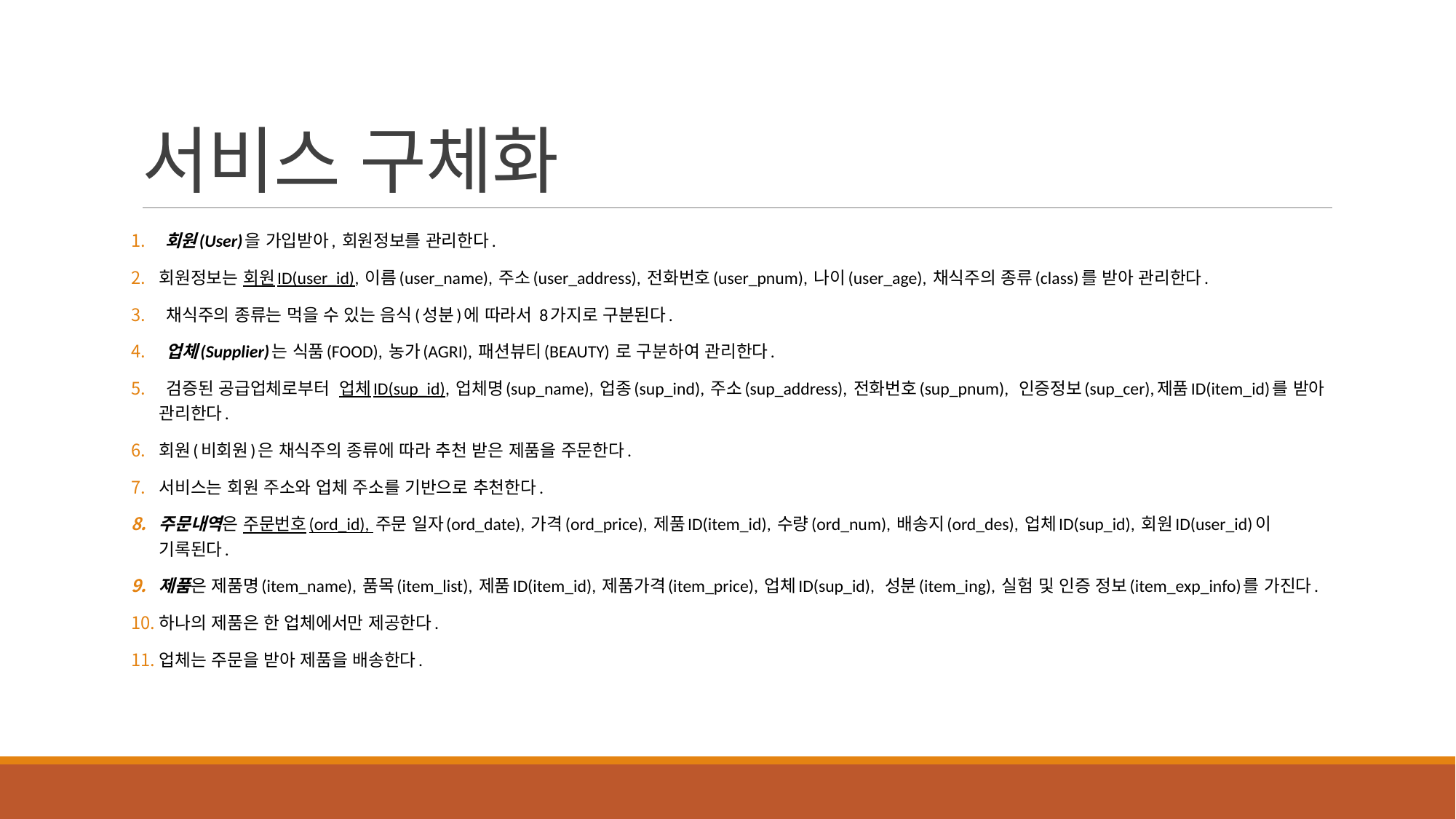

# 서비스 구체화
 회원(User)을 가입받아, 회원정보를 관리한다.
회원정보는 회원ID(user_id), 이름(user_name), 주소(user_address), 전화번호(user_pnum), 나이(user_age), 채식주의 종류(class)를 받아 관리한다.
 채식주의 종류는 먹을 수 있는 음식(성분)에 따라서 8가지로 구분된다.
 업체(Supplier)는 식품(FOOD), 농가(AGRI), 패션뷰티(BEAUTY) 로 구분하여 관리한다.
 검증된 공급업체로부터  업체ID(sup_id), 업체명(sup_name), 업종(sup_ind), 주소(sup_address), 전화번호(sup_pnum),  인증정보(sup_cer),제품ID(item_id)를 받아 관리한다.
회원(비회원)은 채식주의 종류에 따라 추천 받은 제품을 주문한다.
서비스는 회원 주소와 업체 주소를 기반으로 추천한다.
주문내역은 주문번호(ord_id), 주문 일자(ord_date), 가격(ord_price), 제품ID(item_id), 수량(ord_num), 배송지(ord_des), 업체ID(sup_id), 회원ID(user_id)이 기록된다.
제품은 제품명(item_name), 품목(item_list), 제품ID(item_id), 제품가격(item_price), 업체ID(sup_id),  성분(item_ing), 실험 및 인증 정보(item_exp_info)를 가진다.
하나의 제품은 한 업체에서만 제공한다.
업체는 주문을 받아 제품을 배송한다.